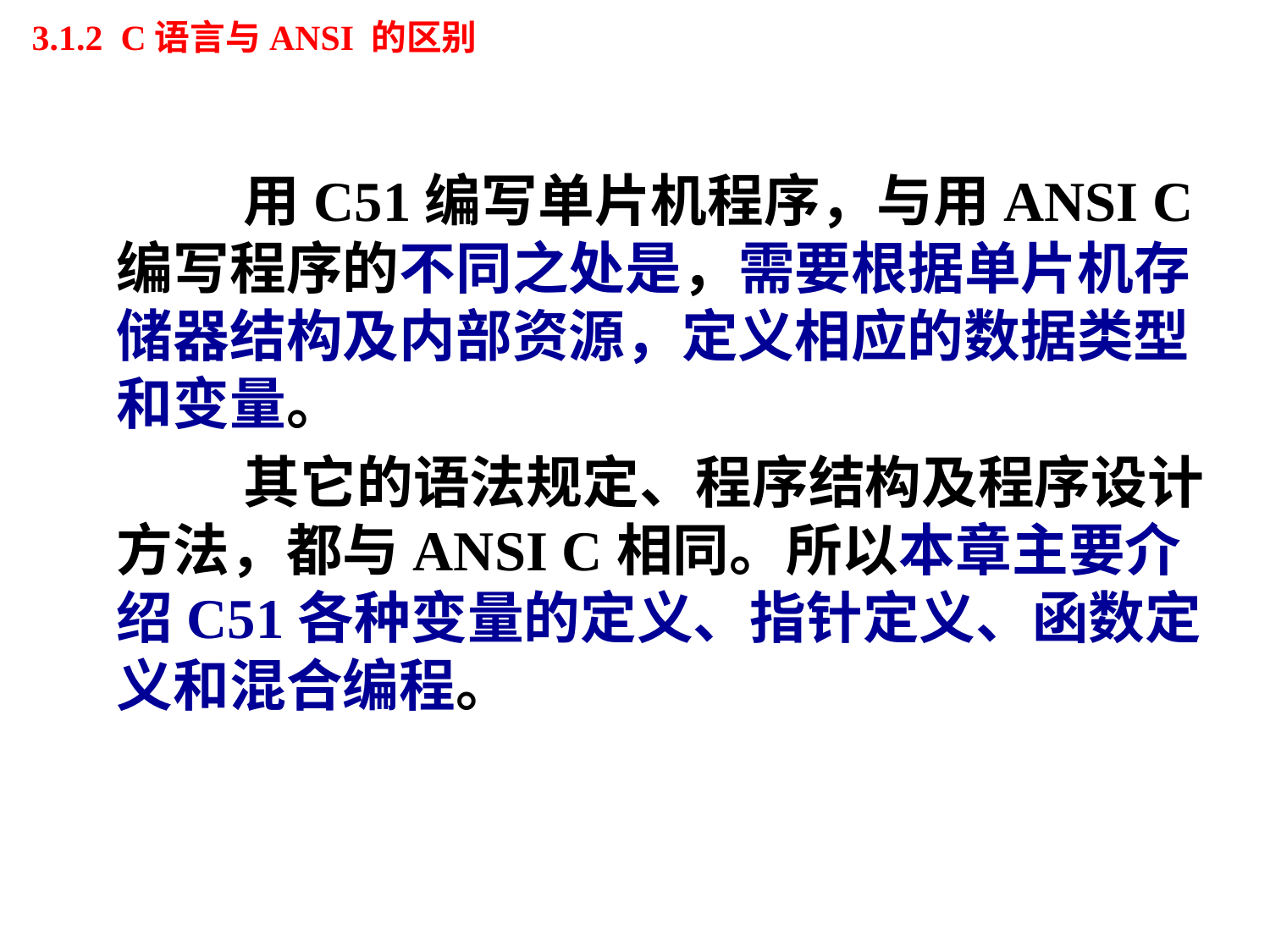

# 3.1.2  C语言与ANSI 的区别
		用C51编写单片机程序，与用ANSI C编写程序的不同之处是，需要根据单片机存储器结构及内部资源，定义相应的数据类型和变量。
		其它的语法规定、程序结构及程序设计方法，都与ANSI C相同。所以本章主要介绍C51各种变量的定义、指针定义、函数定义和混合编程。